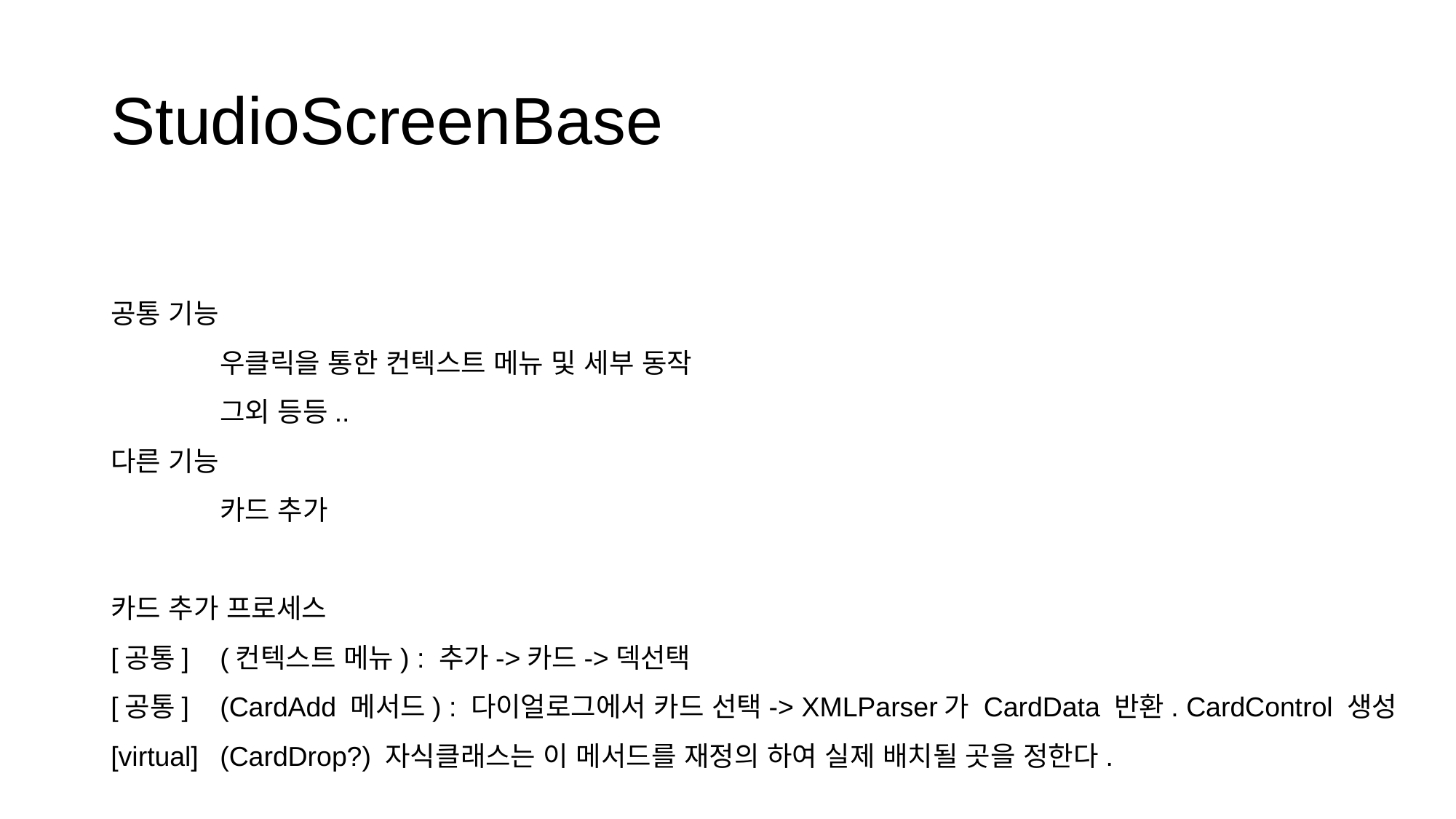

# StudioScreenBase
공통 기능
	우클릭을 통한 컨텍스트 메뉴 및 세부 동작
	그외 등등..
다른 기능
	카드 추가

카드 추가 프로세스
[공통]	(컨텍스트 메뉴) : 추가->카드->덱선택
[공통]	(CardAdd 메서드) : 다이얼로그에서 카드 선택-> XMLParser가 CardData 반환. CardControl 생성
[virtual]	(CardDrop?) 자식클래스는 이 메서드를 재정의 하여 실제 배치될 곳을 정한다.